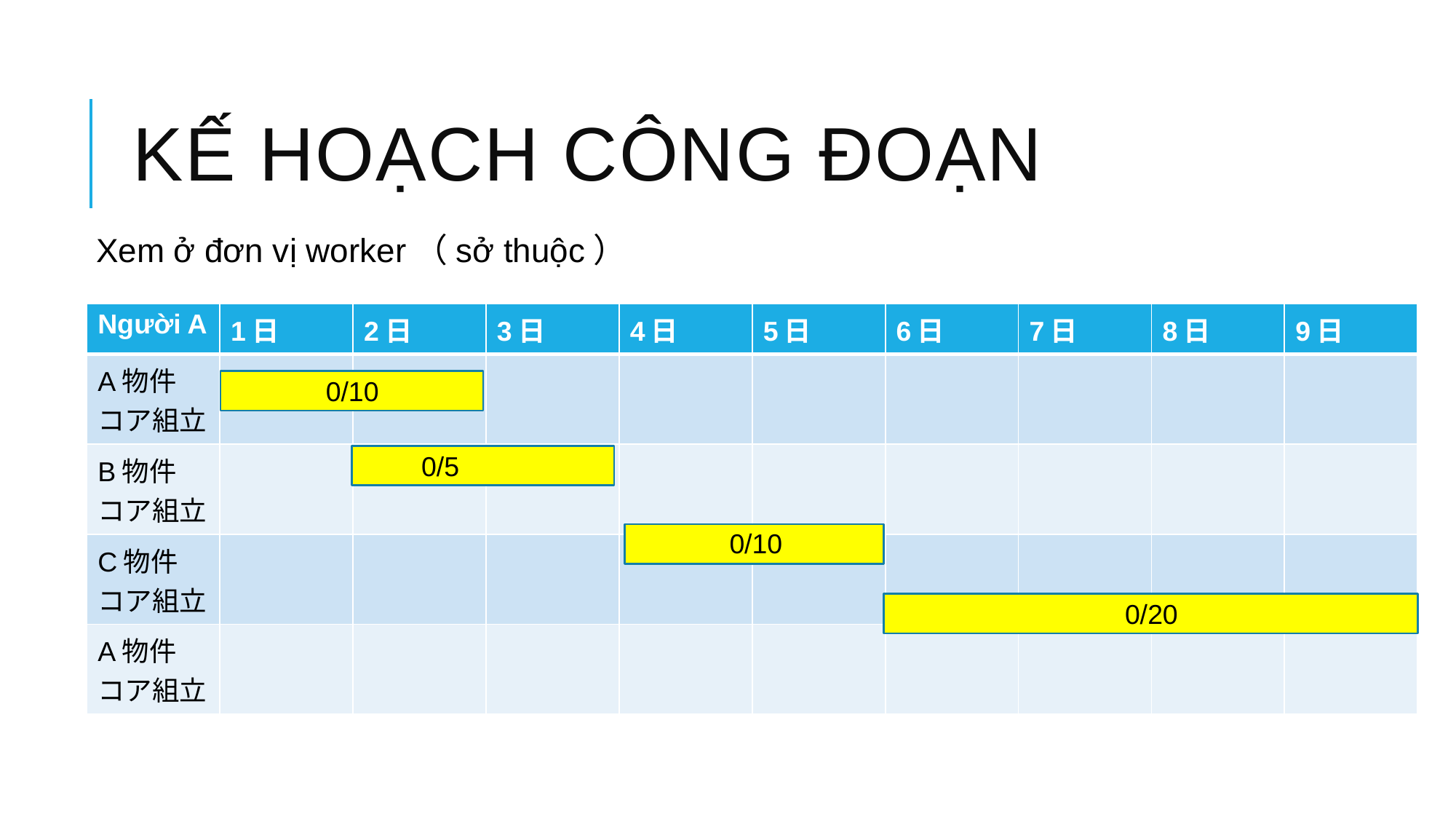

# Kế hoạch công đoạn
Xem ở đơn vị worker（sở thuộc）
| Người A | 1日 | 2日 | 3日 | 4日 | 5日 | 6日 | 7日 | 8日 | 9日 |
| --- | --- | --- | --- | --- | --- | --- | --- | --- | --- |
| A物件 コア組立 |  |  |  |  |  |  |  |  |  |
| B物件 コア組立 |  |  |  |  |  |  |  |  |  |
| C物件 コア組立 |  |  |  |  |  |  |  |  |  |
| A物件 コア組立 |  |  |  |  |  |  |  |  |  |
0/10

0/5

0/10

0/20